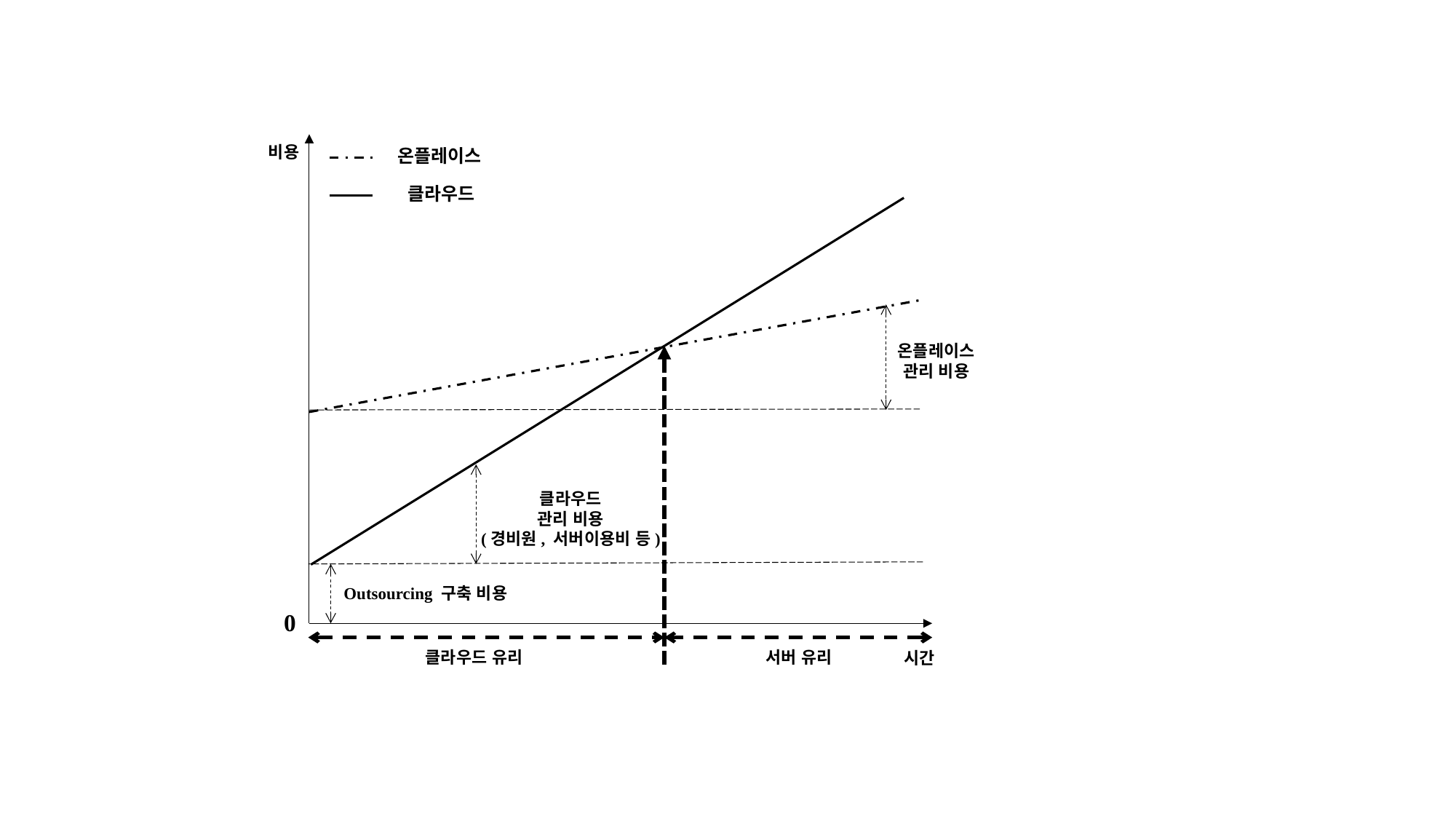

비용
온플레이스
클라우드
온플레이스
관리 비용
클라우드
관리 비용
(경비원, 서버이용비 등)
Outsourcing 구축 비용
0
클라우드 유리
서버 유리
시간